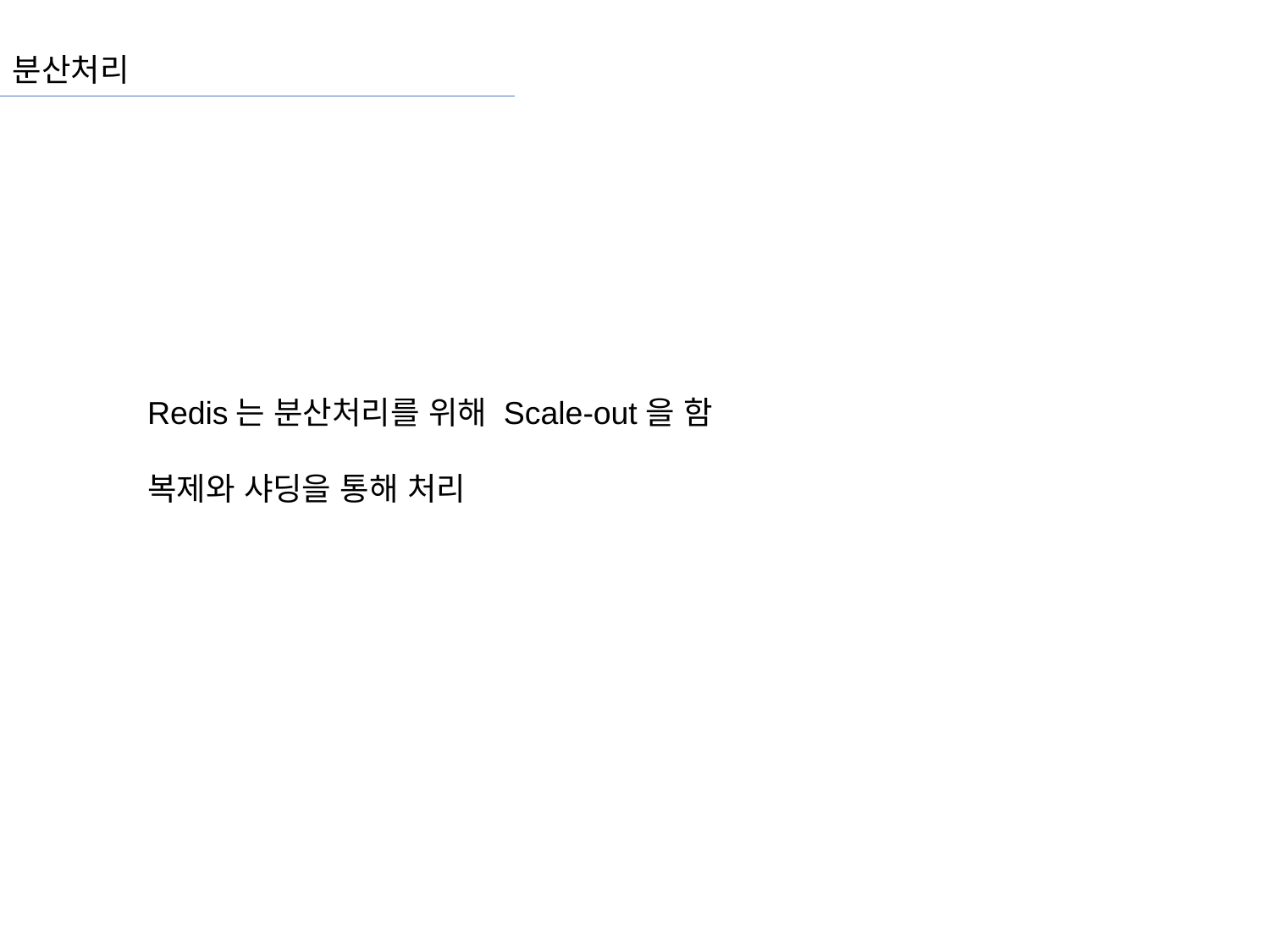

분산처리
Redis는 분산처리를 위해 Scale-out을 함

복제와 샤딩을 통해 처리